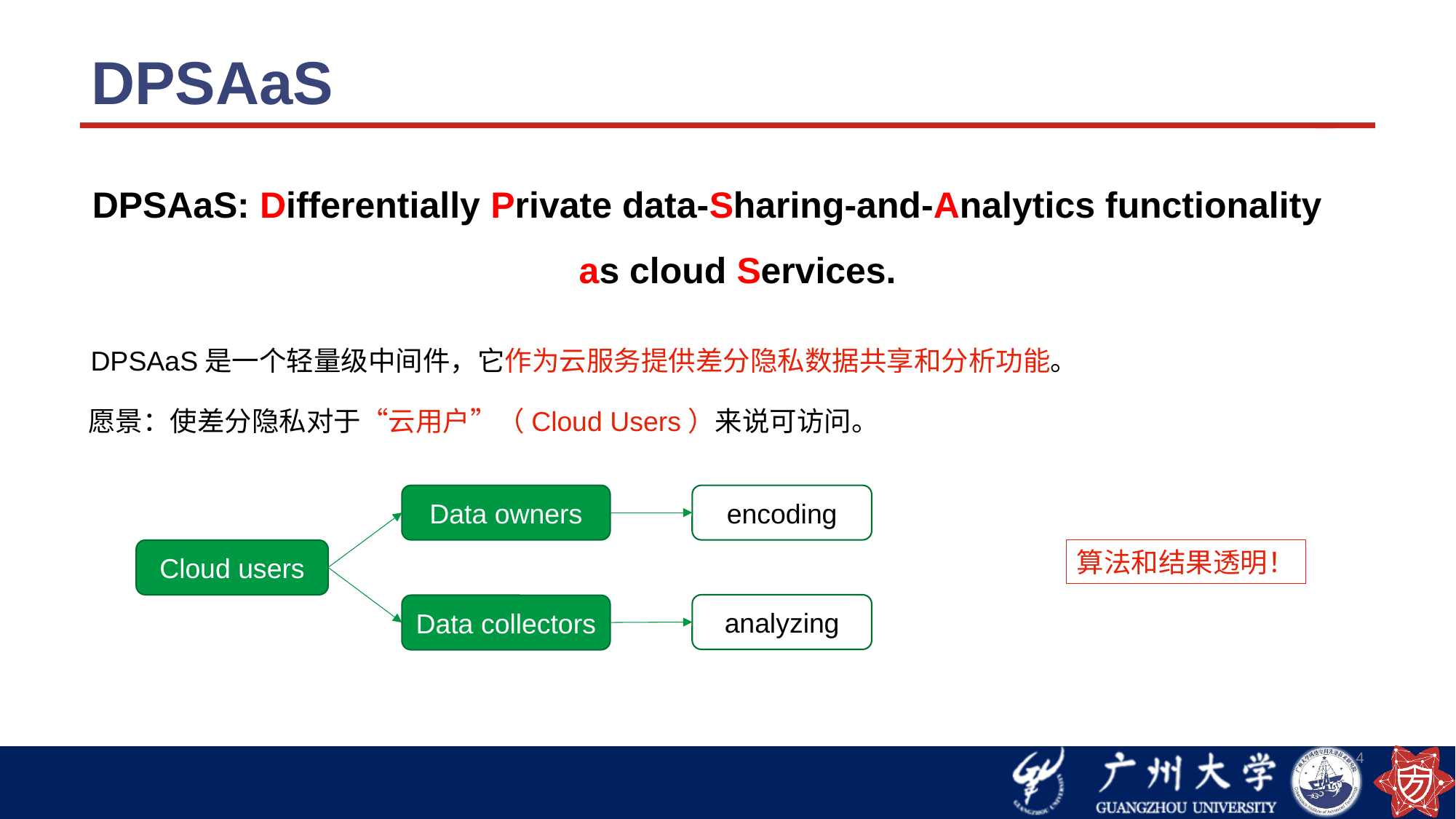

# DPSAaS
DPSAaS: Differentially Private data-Sharing-and-Analytics functionality       as cloud Services.
DPSAaS是一个轻量级中间件，它作为云服务提供差分隐私数据共享和分析功能。
愿景：使差分隐私对于“云用户”（Cloud Users）来说可访问。
Data owners
encoding
算法和结果透明！
Cloud users
analyzing
Data collectors
4